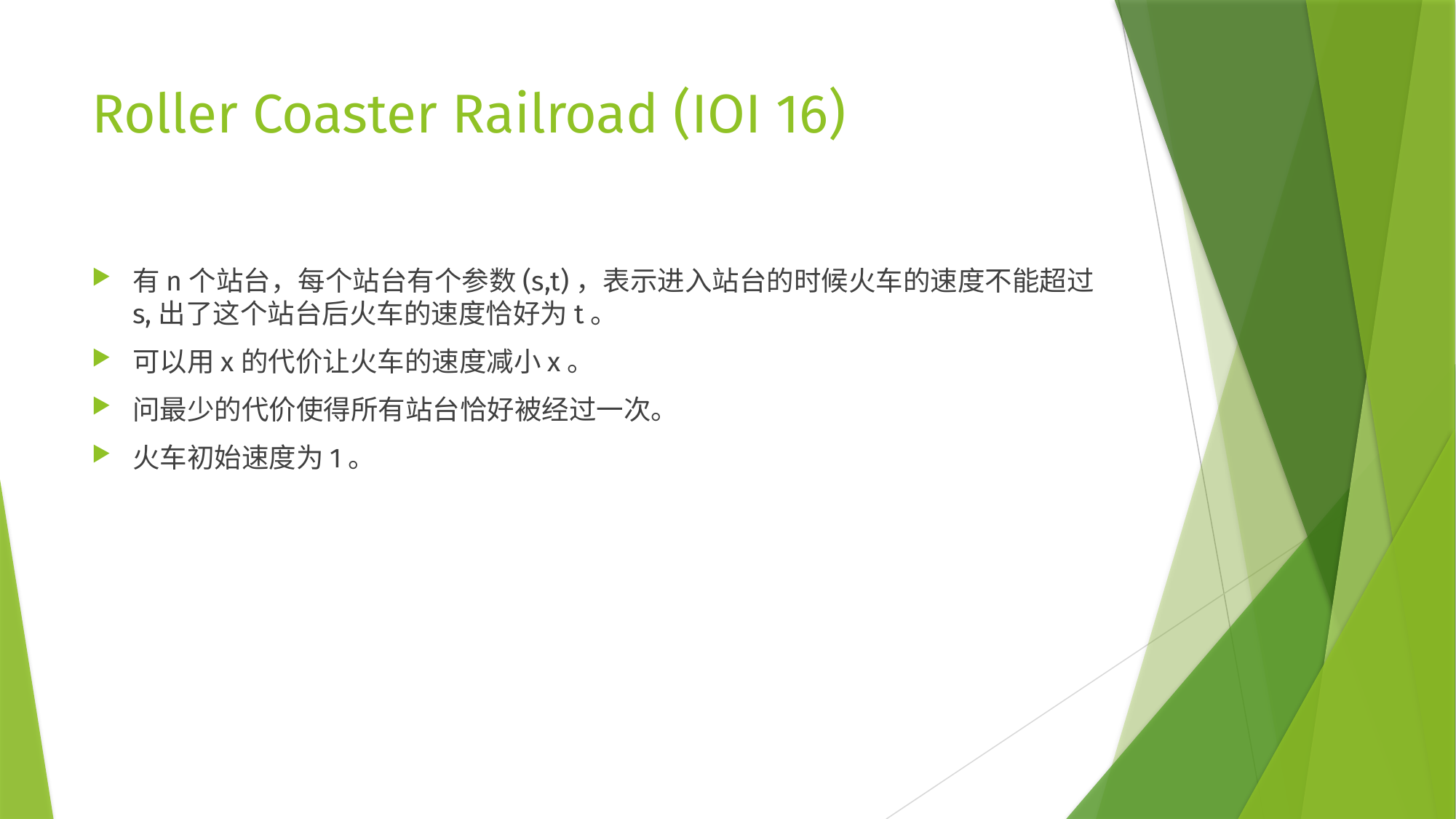

# Roller Coaster Railroad (IOI 16)
有n个站台，每个站台有个参数(s,t)，表示进入站台的时候火车的速度不能超过s,出了这个站台后火车的速度恰好为t。
可以用x的代价让火车的速度减小x。
问最少的代价使得所有站台恰好被经过一次。
火车初始速度为1。